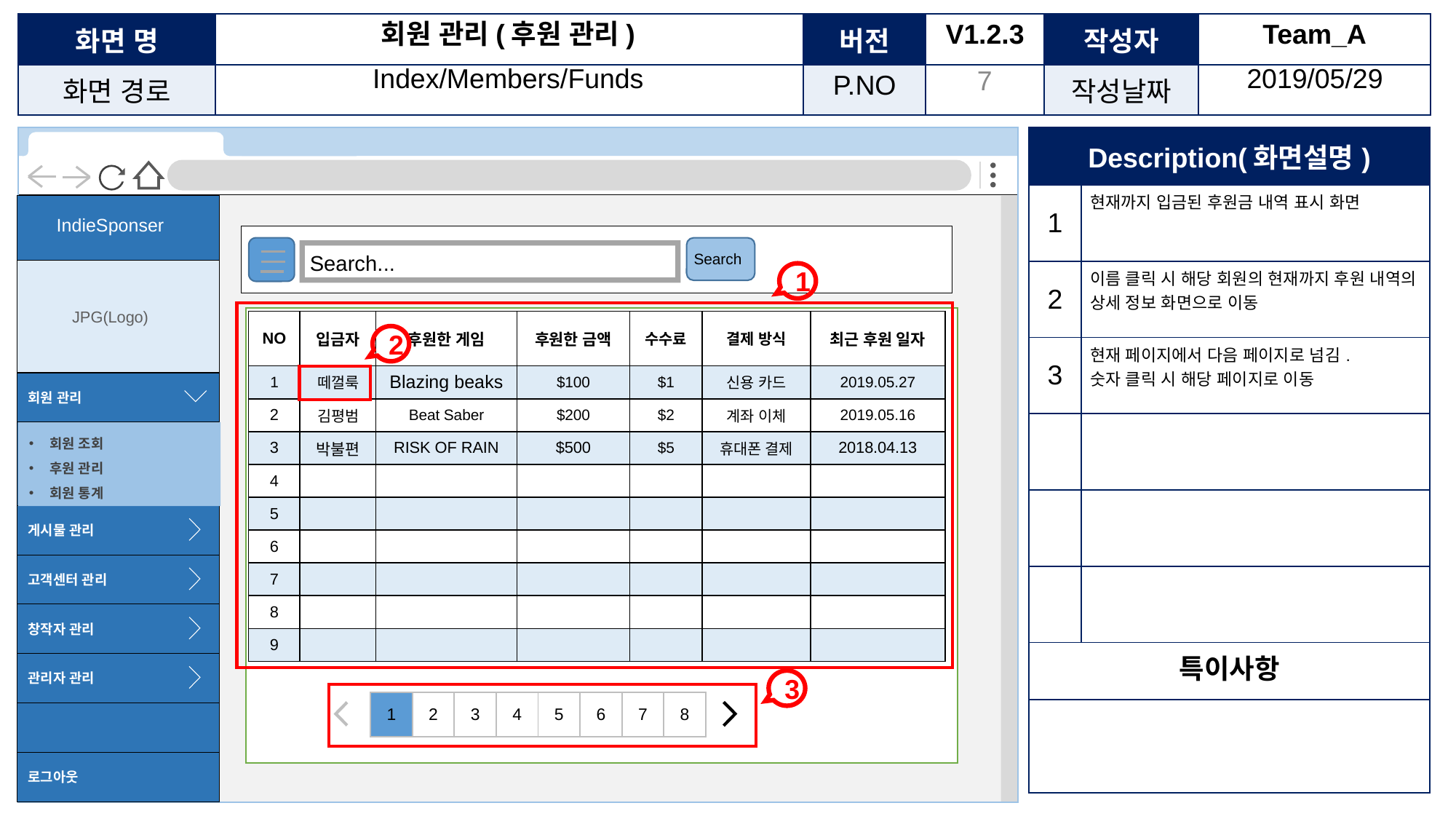

회원 관리(후원 관리)
7
Index/Members/Funds
2019/05/29
| Description(화면설명) |  |
| --- | --- |
| 1 | 현재까지 입금된 후원금 내역 표시 화면 |
| 2 | 이름 클릭 시 해당 회원의 현재까지 후원 내역의 상세 정보 화면으로 이동 |
| 3 | 현재 페이지에서 다음 페이지로 넘김. 숫자 클릭 시 해당 페이지로 이동 |
|  |  |
|  |  |
|  |  |
| 특이사항 |  |
|  |  |

Search

Search...
1

| NO | 입금자 | 후원한 게임 | 후원한 금액 | 수수료 | 결제 방식 | 최근 후원 일자 |
| --- | --- | --- | --- | --- | --- | --- |
| 1 | 떼껄룩 | Blazing beaks | $100 | $1 | 신용 카드 | 2019.05.27 |
| 2 | 김평범 | Beat Saber | $200 | $2 | 계좌 이체 | 2019.05.16 |
| 3 | 박불편 | RISK OF RAIN | $500 | $5 | 휴대폰 결제 | 2018.04.13 |
| 4 |  |  |  |  |  |  |
| 5 |  |  |  |  |  |  |
| 6 |  |  |  |  |  |  |
| 7 |  |  |  |  |  |  |
| 8 |  |  |  |  |  |  |
| 9 |  |  |  |  |  |  |
2

3

| 1 | 2 | 3 | 4 | 5 | 6 | 7 | 8 |
| --- | --- | --- | --- | --- | --- | --- | --- |